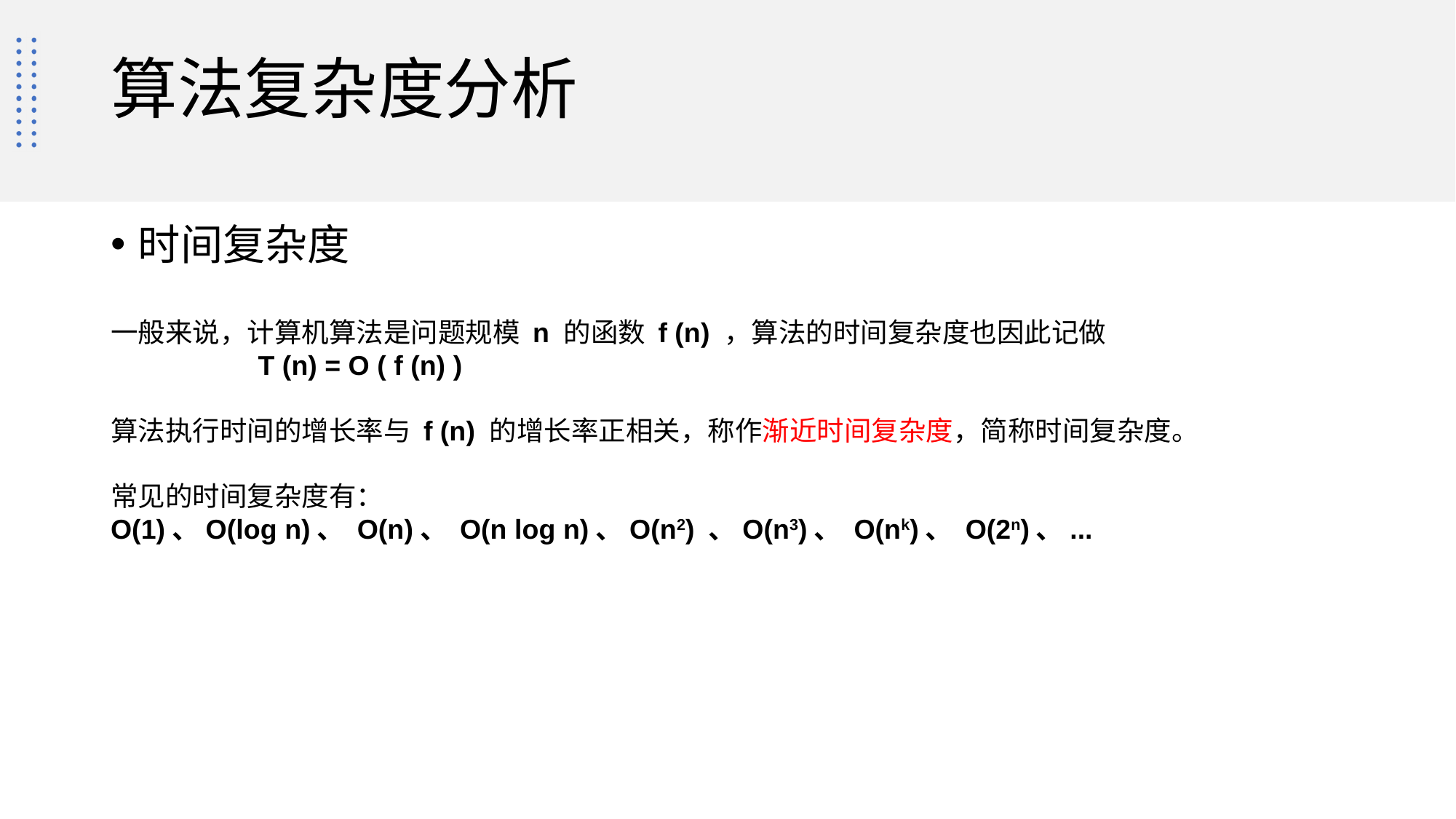

# 算法复杂度分析
时间复杂度
一般来说，计算机算法是问题规模 n 的函数 f (n) ，算法的时间复杂度也因此记做
	     T (n) = O ( f (n) )

算法执行时间的增长率与 f (n) 的增长率正相关，称作渐近时间复杂度，简称时间复杂度。

常见的时间复杂度有：
O(1)、O(log n)、 O(n)、 O(n log n)、O(n2) 、O(n3)、 O(nk)、 O(2n)、...